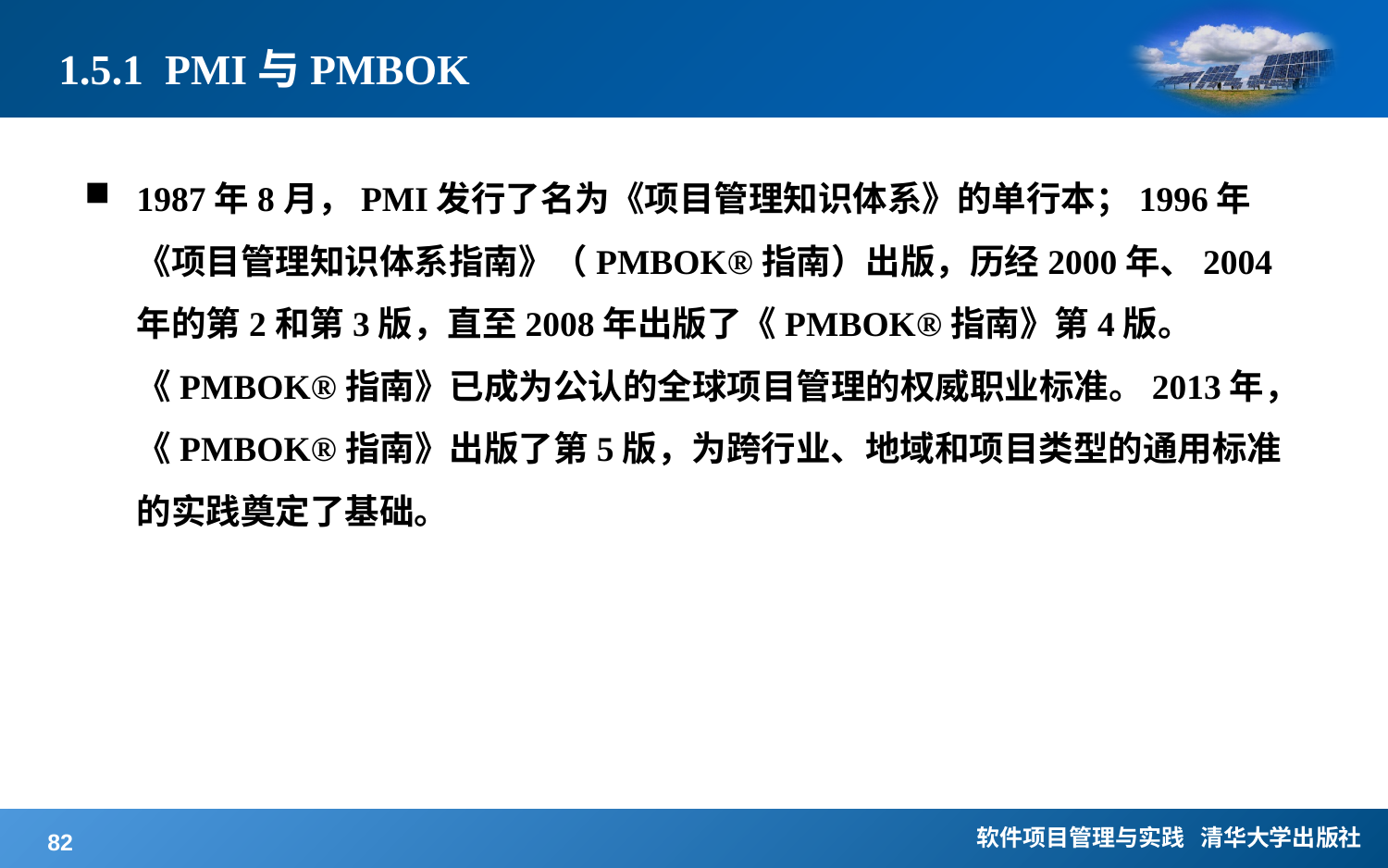

# 1.5.1  PMI与PMBOK
1987年8月，PMI发行了名为《项目管理知识体系》的单行本；1996年《项目管理知识体系指南》（PMBOK®指南）出版，历经2000年、2004年的第2和第3版，直至2008年出版了《PMBOK®指南》第4版。《PMBOK®指南》已成为公认的全球项目管理的权威职业标准。2013年，《PMBOK®指南》出版了第5版，为跨行业、地域和项目类型的通用标准的实践奠定了基础。